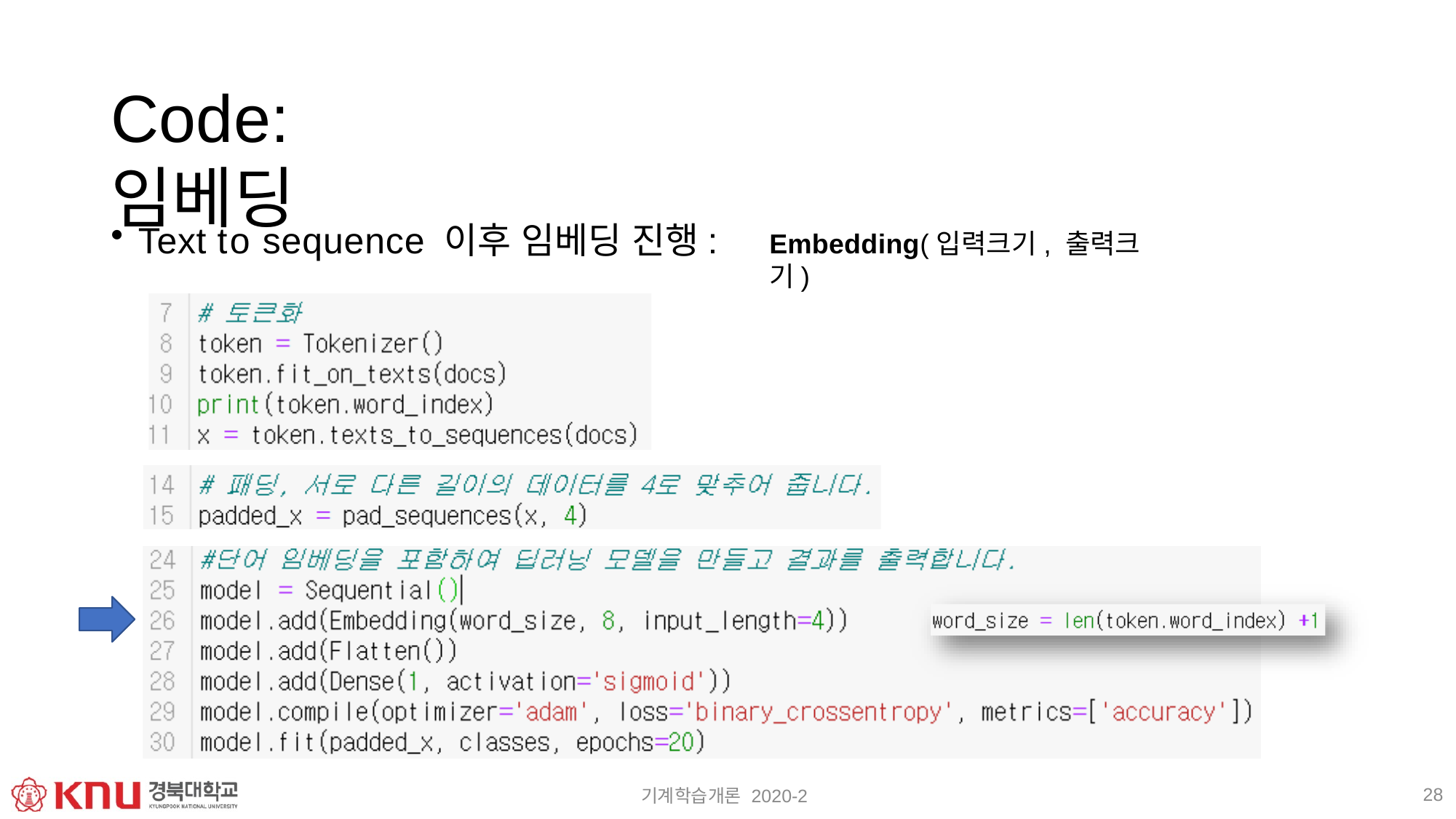

# Code: 임베딩
Text to sequence 이후 임베딩 진행:
Embedding(입력크기, 출력크기)

28
기계학습개론 2020-2